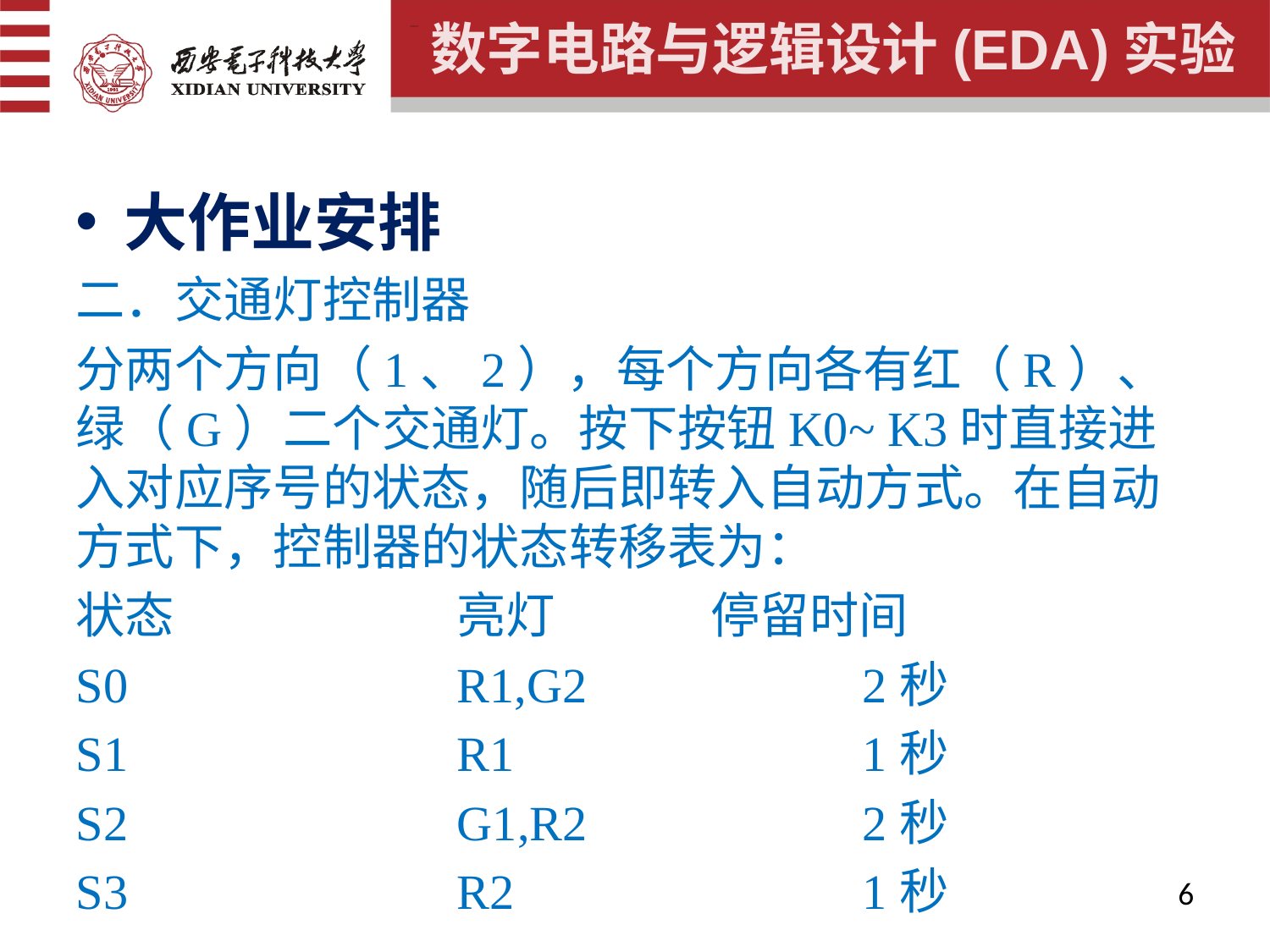

大作业安排
二．交通灯控制器
分两个方向（1、2），每个方向各有红（R）、绿（G）二个交通灯。按下按钮K0~ K3时直接进入对应序号的状态，随后即转入自动方式。在自动方式下，控制器的状态转移表为：
状态		 	亮灯		停留时间
S0			R1,G2		  2秒
S1			R1 		  	  1秒
S2			G1,R2		  2秒
S3			R2		  	  1秒